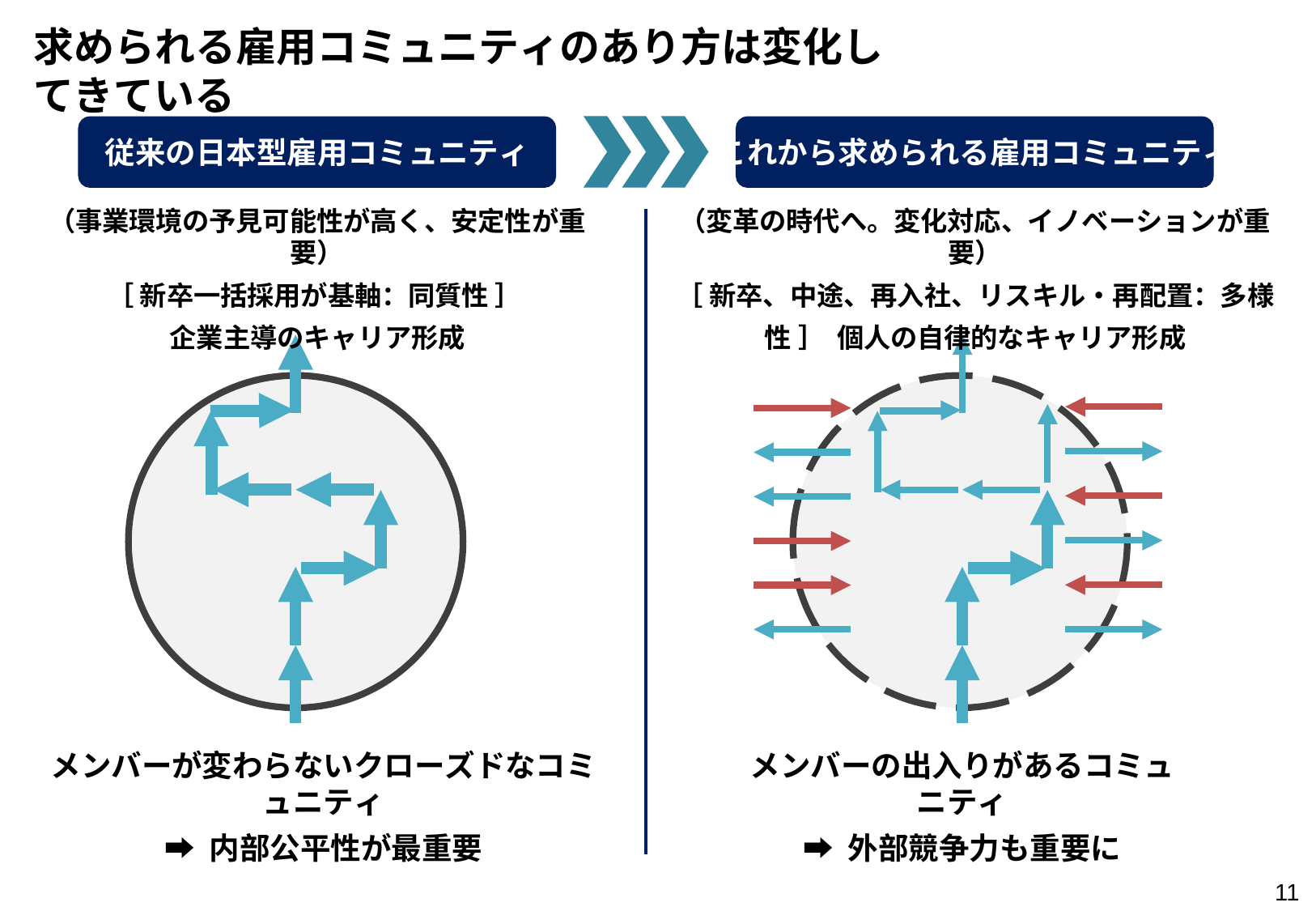

# 求められる雇用コミュニティのあり方は変化してきている

従来の日本型雇用コミュニティ
（事業環境の予見可能性が高く、安定性が重要）
［ 新卒一括採用が基軸：同質性 ］  企業主導のキャリア形成
これから求められる雇用コミュニティ
（変革の時代へ。変化対応、イノベーションが重要）
［ 新卒、中途、再入社、リスキル・再配置：多様性 ］  個人の自律的なキャリア形成

メンバーが変わらないクローズドなコミュニティ
➡ 内部公平性が最重要
メンバーの出入りがあるコミュニティ
➡ 外部競争力も重要に
11